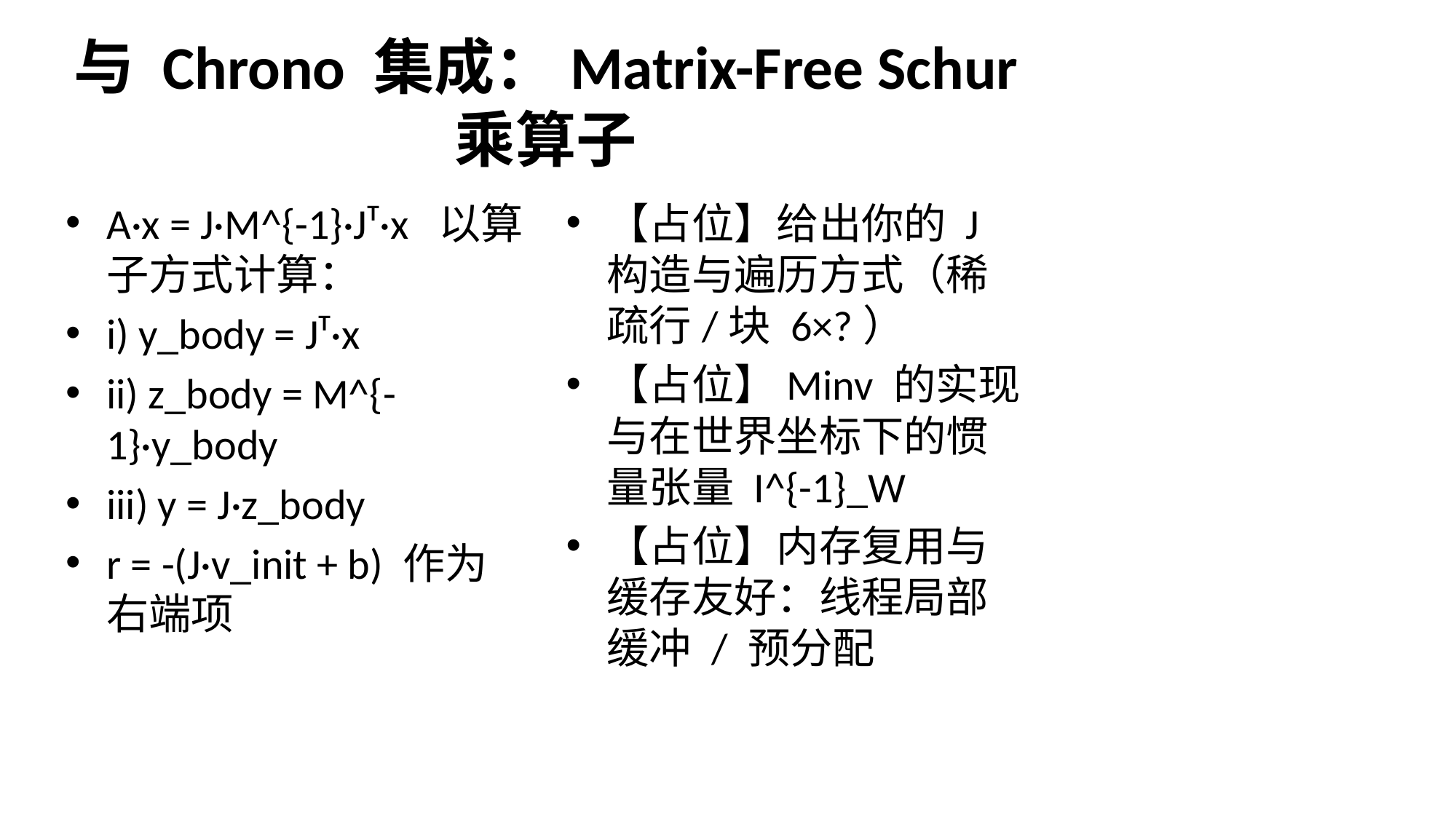

# 与 Chrono 集成：Matrix-Free Schur 乘算子
A·x = J·M^{-1}·Jᵀ·x  以算子方式计算：
i) y_body = Jᵀ·x
ii) z_body = M^{-1}·y_body
iii) y = J·z_body
r = -(J·v_init + b) 作为右端项
【占位】给出你的 J 构造与遍历方式（稀疏行/块 6×?）
【占位】Minv 的实现与在世界坐标下的惯量张量 I^{-1}_W
【占位】内存复用与缓存友好：线程局部缓冲 / 预分配